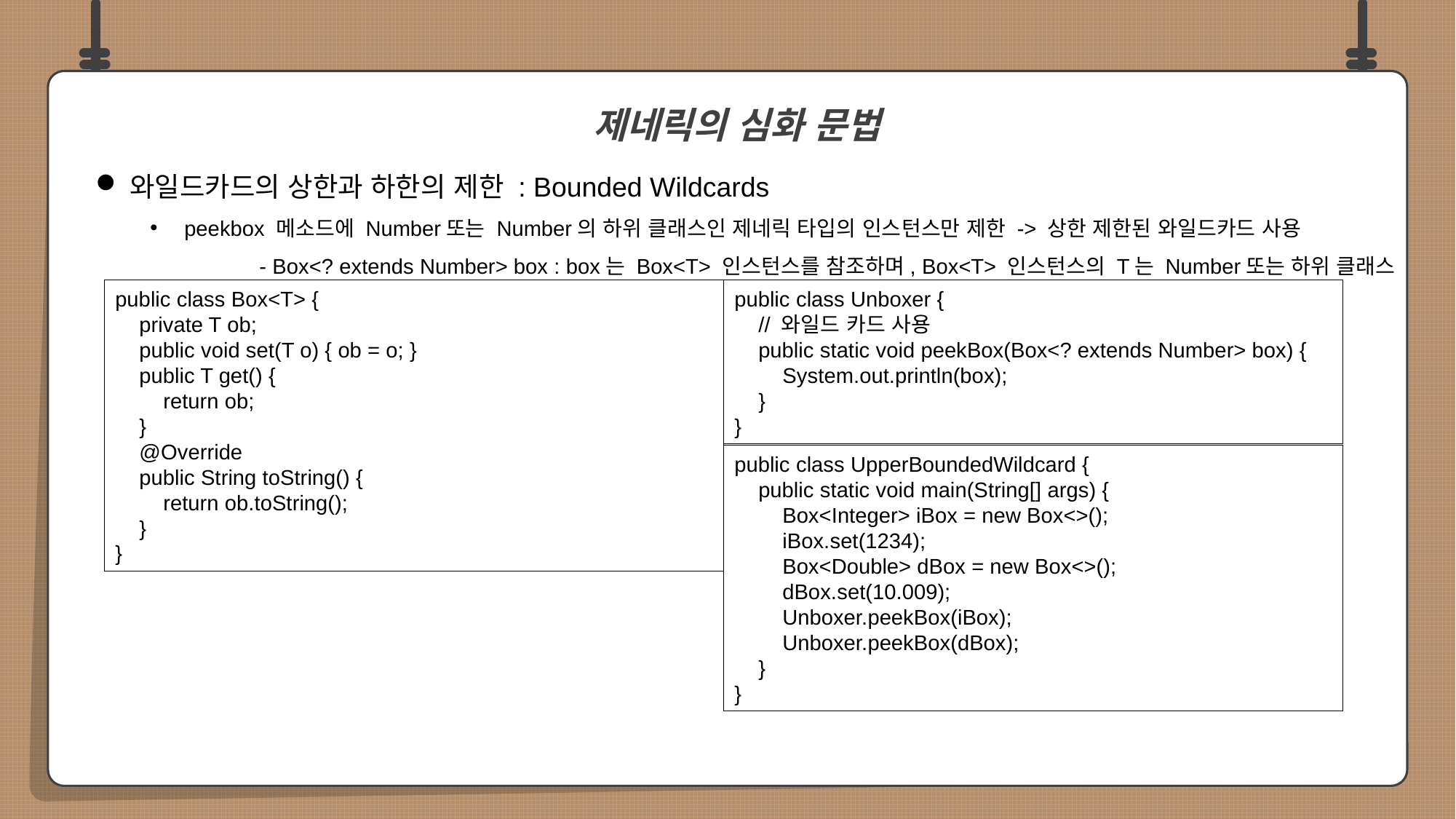

와일드카드의 상한과 하한의 제한 : Bounded Wildcards
peekbox 메소드에 Number또는 Number의 하위 클래스인 제네릭 타입의 인스턴스만 제한 -> 상한 제한된 와일드카드 사용
	- Box<? extends Number> box : box는 Box<T> 인스턴스를 참조하며, Box<T> 인스턴스의 T는 Number또는 하위 클래스

 제네릭의 심화 문법

public class Box<T> {
    private T ob;
    public void set(T o) { ob = o; }
    public T get() {
        return ob;
    }
    @Override
    public String toString() {
        return ob.toString();
    }
}
public class Unboxer {
    // 와일드 카드 사용
    public static void peekBox(Box<? extends Number> box) {
        System.out.println(box);
    }
}
public class UpperBoundedWildcard {
    public static void main(String[] args) {
        Box<Integer> iBox = new Box<>();
        iBox.set(1234);
        Box<Double> dBox = new Box<>();
        dBox.set(10.009);
        Unboxer.peekBox(iBox);
        Unboxer.peekBox(dBox);
    }
}